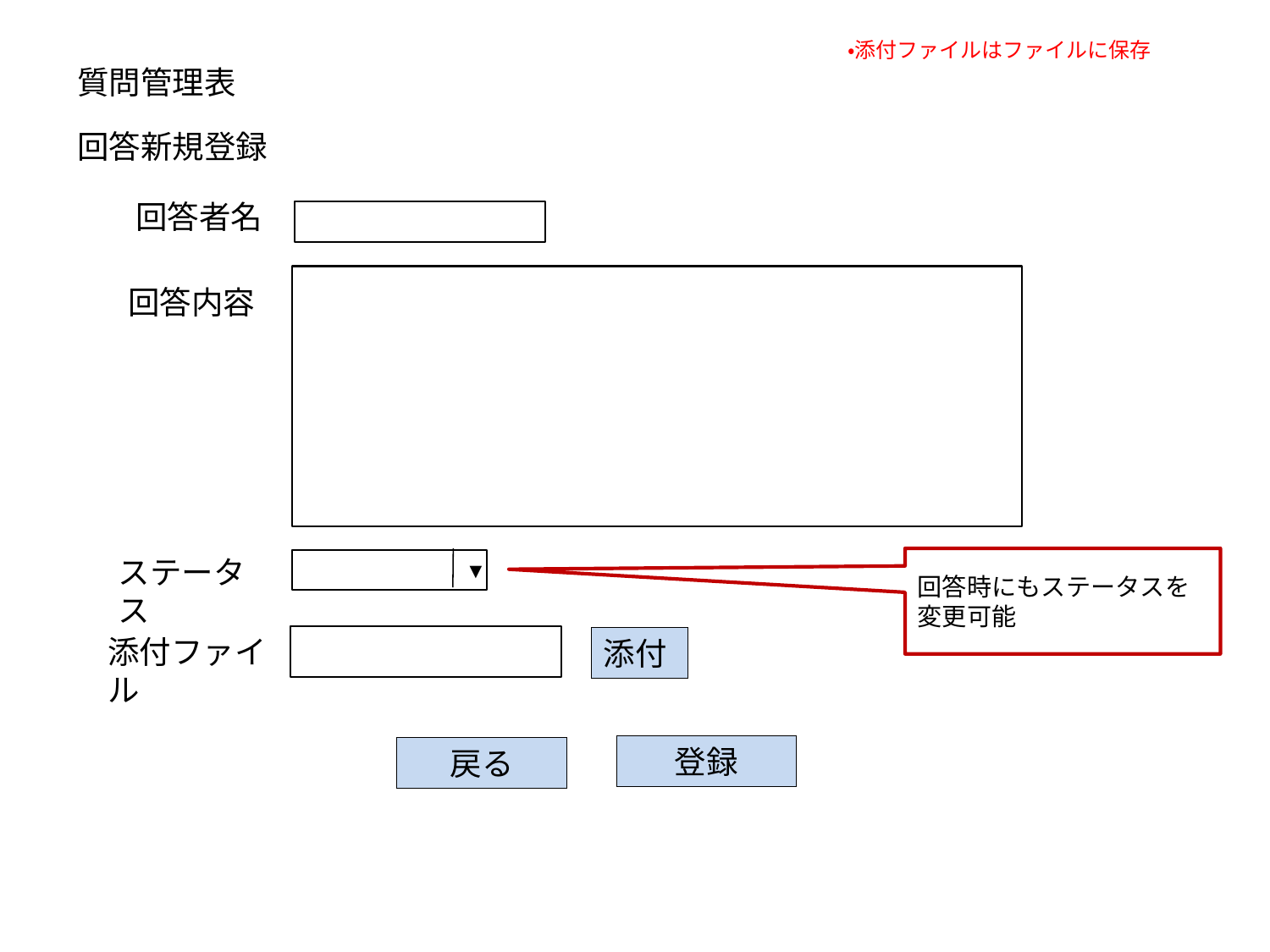

・添付ファイルはファイルに保存
質問管理表
回答新規登録
回答者名

回答内容
ステータス
回答時にもステータスを
変更可能

▼
添付ファイル

添付
登録
戻る